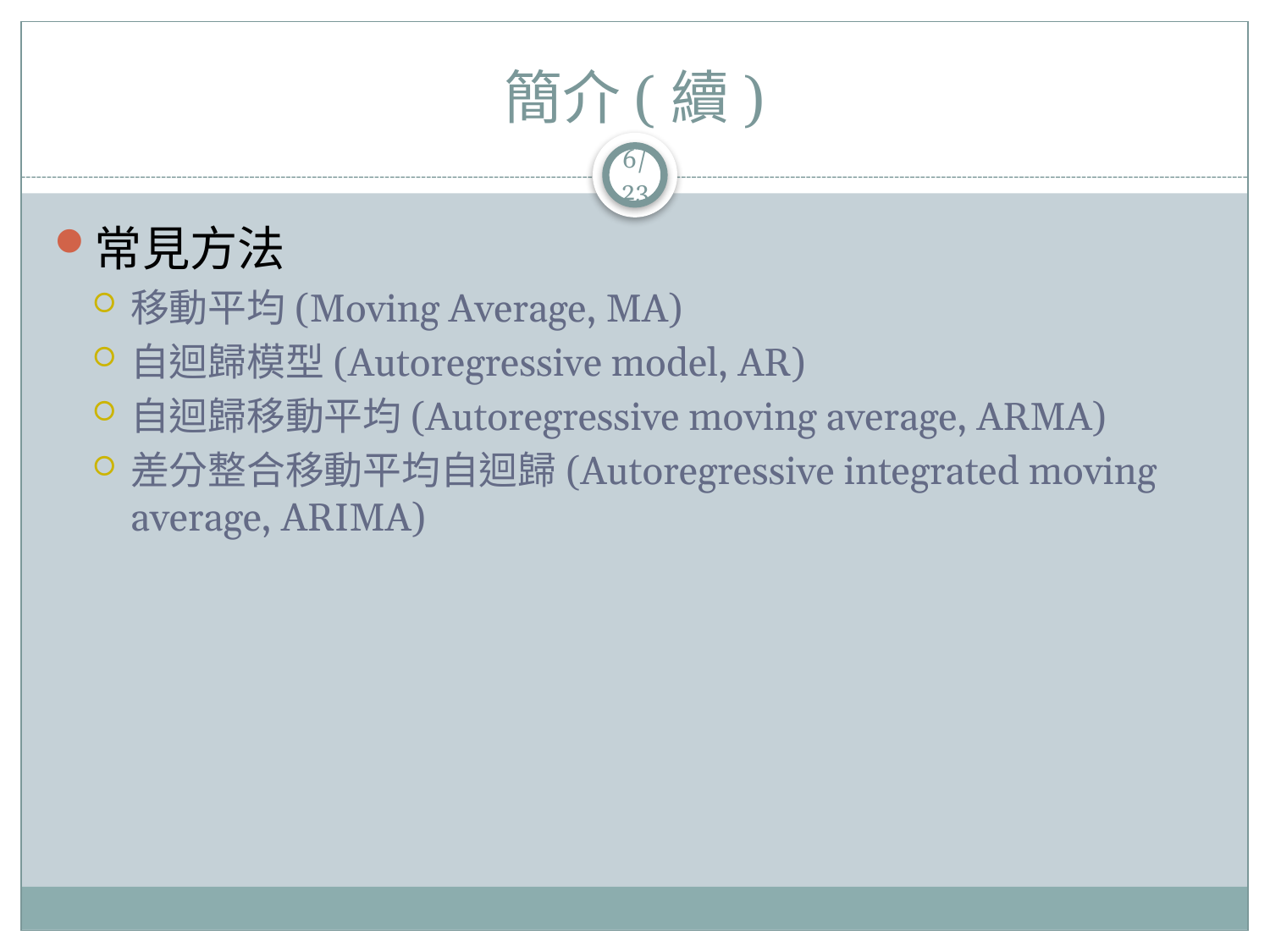

# 簡介(續)
6/ 23
常見方法
移動平均(Moving Average, MA)
自迴歸模型(Autoregressive model, AR)
自迴歸移動平均(Autoregressive moving average, ARMA)
差分整合移動平均自迴歸(Autoregressive integrated moving average, ARIMA)